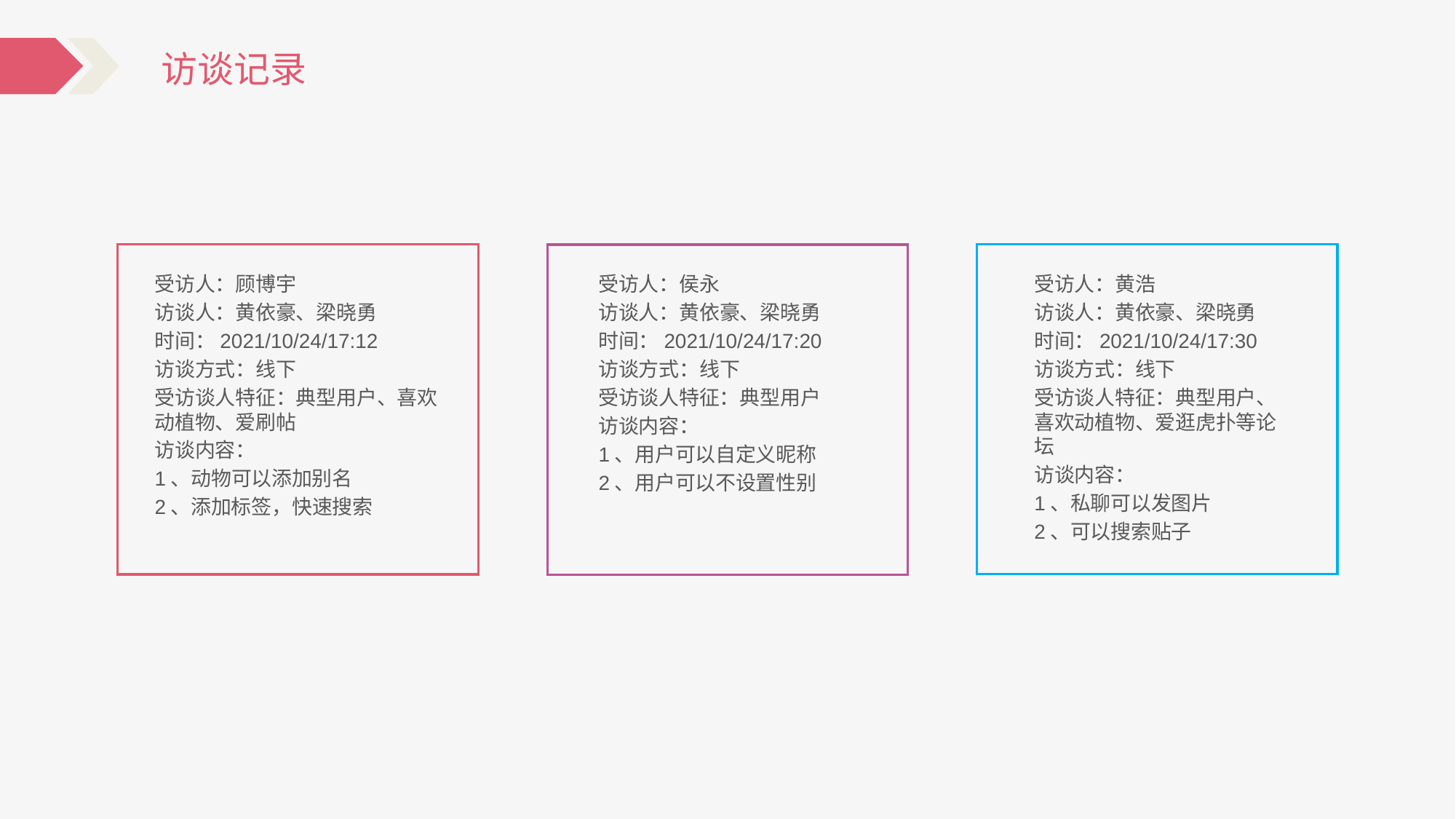

访谈记录

受访人：顾博宇
访谈人：黄依豪、梁晓勇
时间：2021/10/24/17:12
访谈方式：线下
受访谈人特征：典型用户、喜欢动植物、爱刷帖
访谈内容：
1、动物可以添加别名
2、添加标签，快速搜索

受访人：黄浩
访谈人：黄依豪、梁晓勇
时间：2021/10/24/17:30
访谈方式：线下
受访谈人特征：典型用户、喜欢动植物、爱逛虎扑等论坛
访谈内容：
1、私聊可以发图片
2、可以搜索贴子

受访人：侯永
访谈人：黄依豪、梁晓勇
时间：2021/10/24/17:20
访谈方式：线下
受访谈人特征：典型用户
访谈内容：
1、用户可以自定义昵称
2、用户可以不设置性别